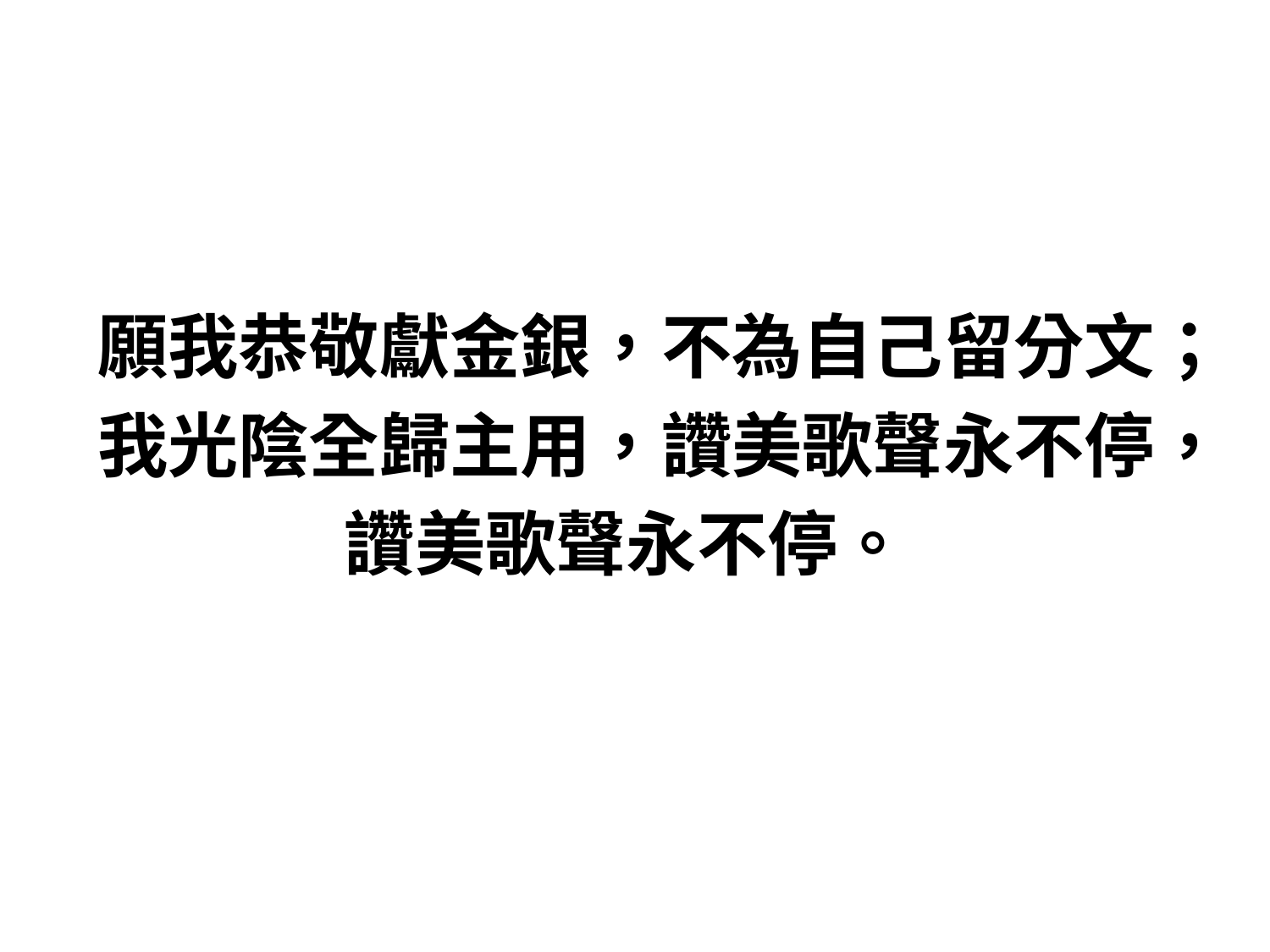

#
願我恭敬獻金銀，不為自己留分文；
我光陰全歸主用，讚美歌聲永不停，
讚美歌聲永不停。